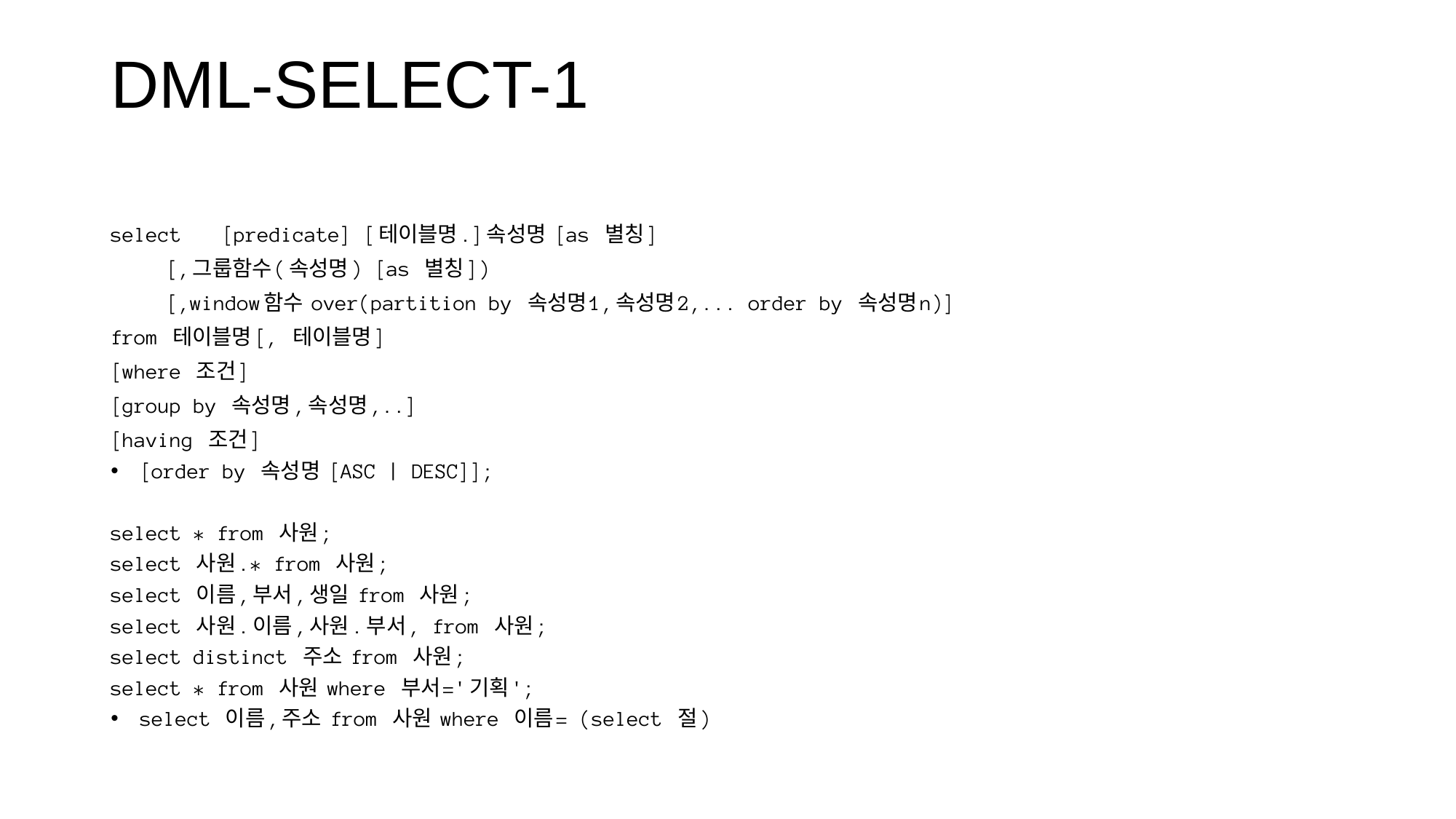

# DML-SELECT-1

select 	[predicate] [테이블명.]속성명 [as 별칭]
		[,그룹함수(속성명) [as 별칭])
		[,window함수 over(partition by 속성명1,속성명2,... order by 속성명n)]
from 테이블명[, 테이블명]
[where 조건]
[group by 속성명,속성명,..]
[having 조건]
[order by 속성명 [ASC | DESC]];

select * from 사원;
select 사원.* from 사원;
select 이름,부서,생일 from 사원;
select 사원.이름,사원.부서, from 사원;
select distinct 주소 from 사원;
select * from 사원 where 부서='기획';
select 이름,주소 from 사원 where 이름= (select 절)